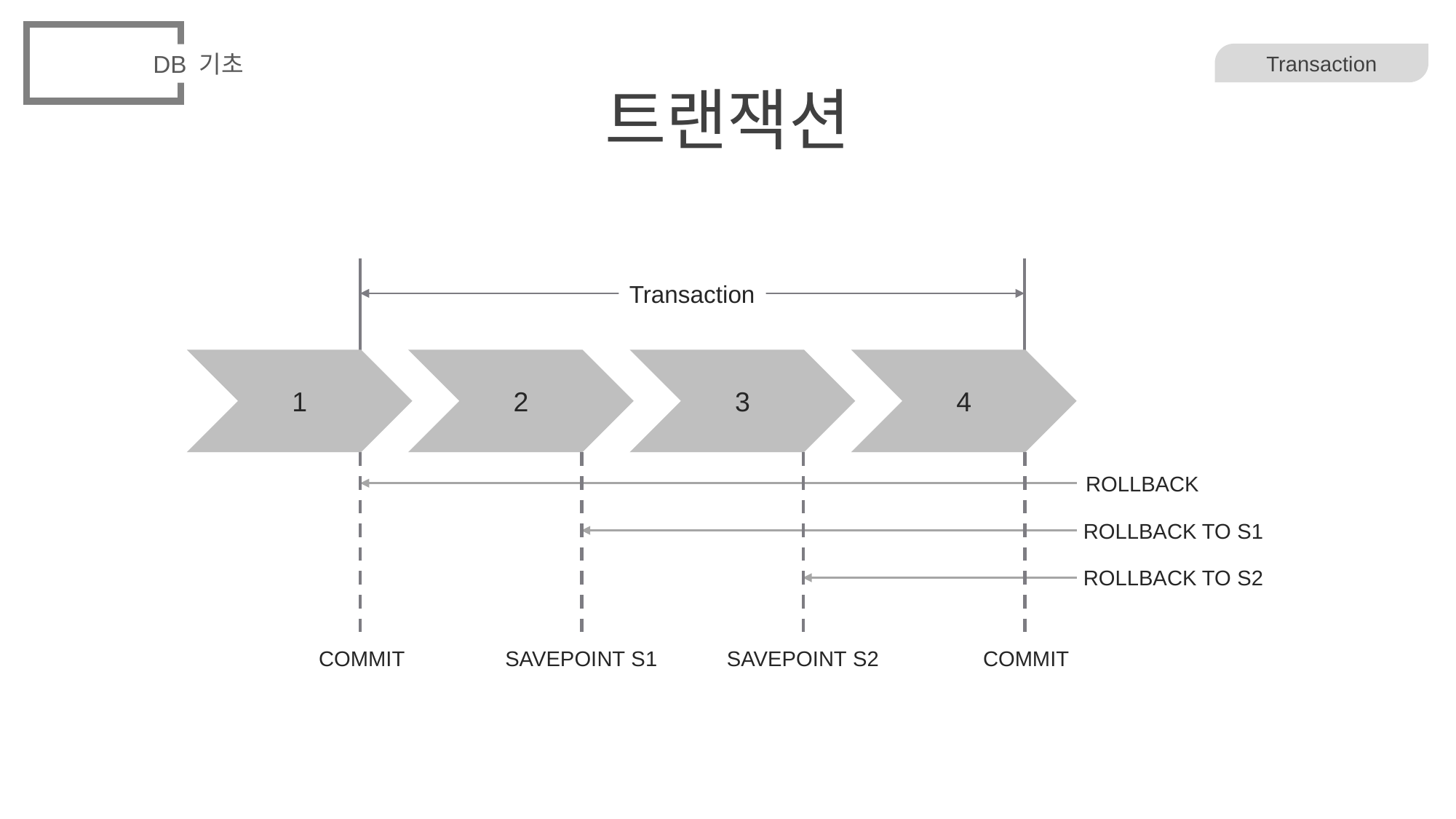

DB 기초
# 트랜잭션
Transaction
Transaction
1
2
3
4
ROLLBACK
ROLLBACK TO S1
ROLLBACK TO S2
COMMIT
SAVEPOINT S1
SAVEPOINT S2
COMMIT